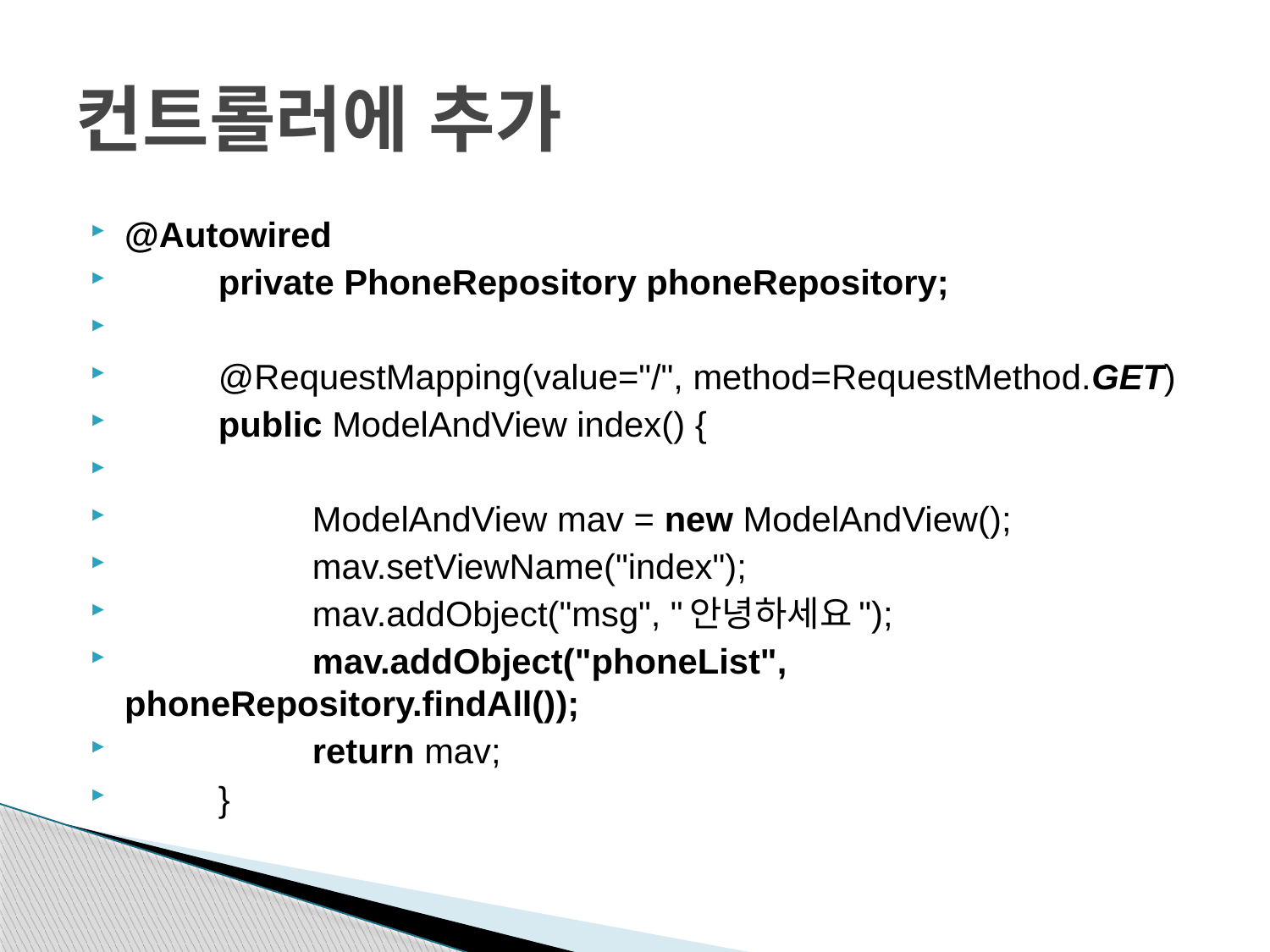

# 컨트롤러에 추가
@Autowired
	private PhoneRepository phoneRepository;

	@RequestMapping(value="/", method=RequestMethod.GET)
	public ModelAndView index() {

		ModelAndView mav = new ModelAndView();
		mav.setViewName("index");
		mav.addObject("msg", "안녕하세요");
		mav.addObject("phoneList", phoneRepository.findAll());
		return mav;
	}